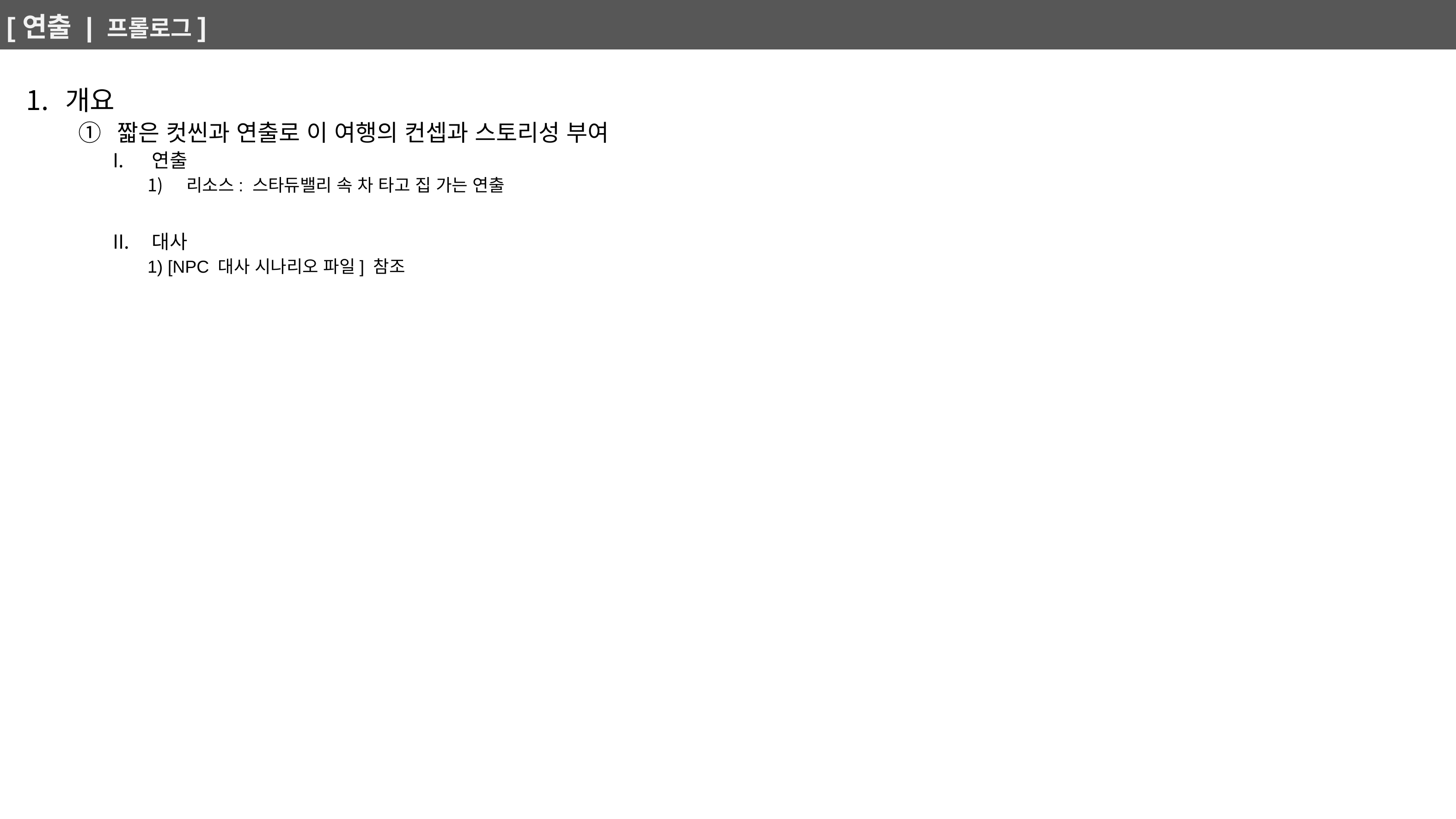

# [연출 | 프롤로그]
개요
짧은 컷씬과 연출로 이 여행의 컨셉과 스토리성 부여
연출
리소스: 스타듀밸리 속 차 타고 집 가는 연출

대사
1) [NPC 대사 시나리오 파일] 참조